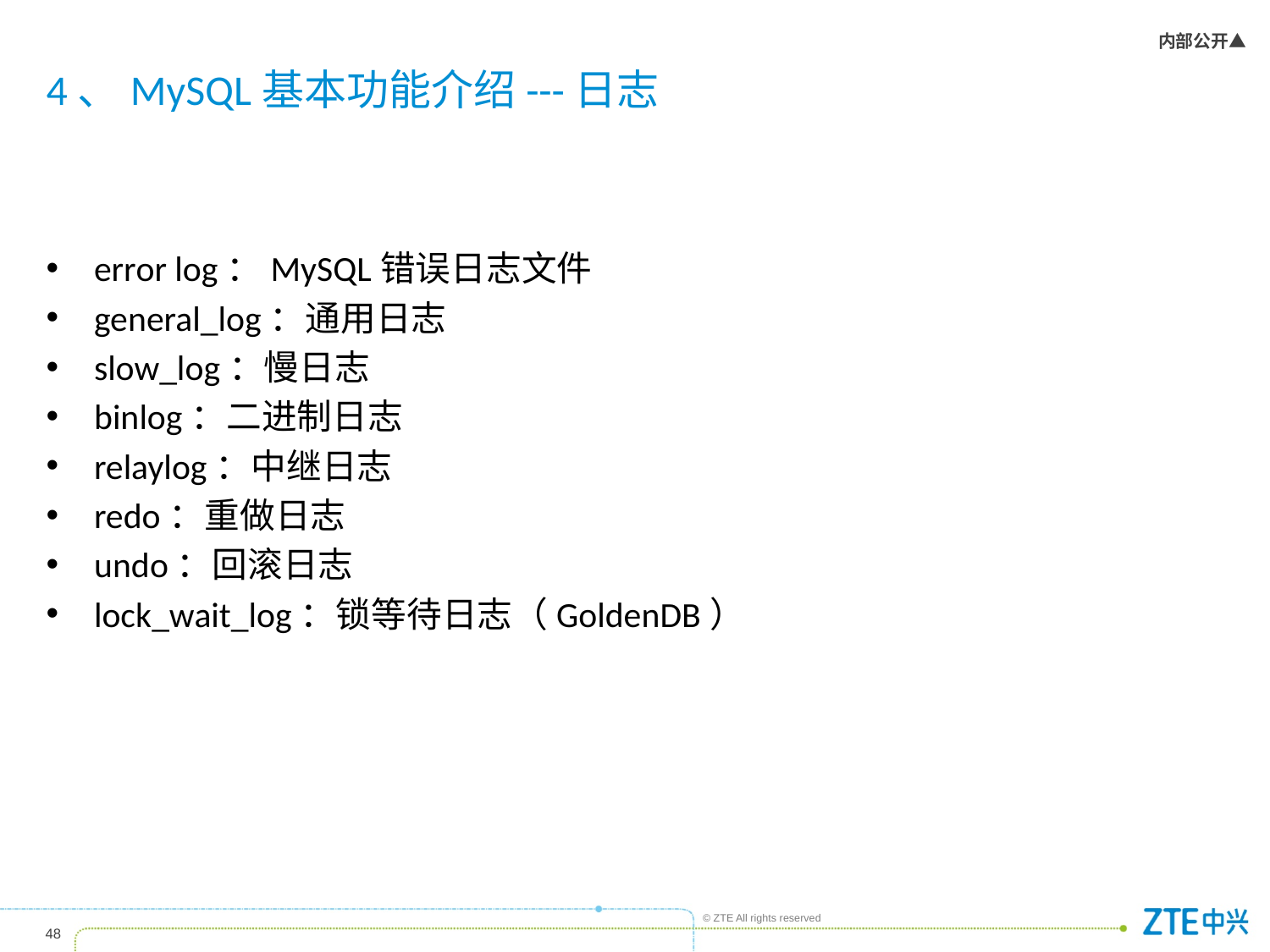

# 4、MySQL基本功能介绍---日志
error log：MySQL错误日志文件
general_log：通用日志
slow_log：慢日志
binlog：二进制日志
relaylog：中继日志
redo：重做日志
undo：回滚日志
lock_wait_log：锁等待日志（GoldenDB）